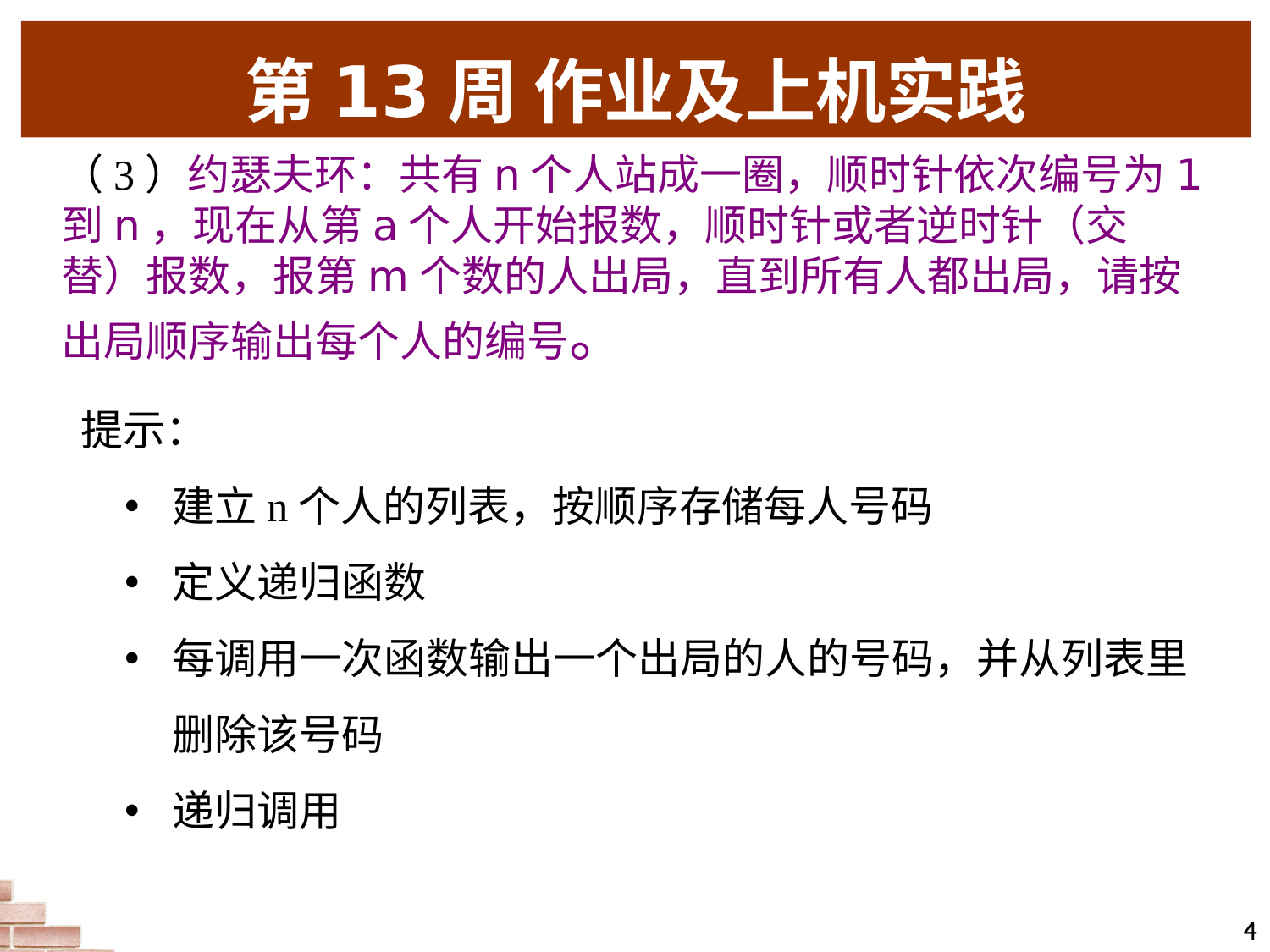

# 第13周 作业及上机实践
（3）约瑟夫环：共有n个人站成一圈，顺时针依次编号为1到n，现在从第a个人开始报数，顺时针或者逆时针（交替）报数，报第m个数的人出局，直到所有人都出局，请按出局顺序输出每个人的编号。
 提示：
建立n个人的列表，按顺序存储每人号码
定义递归函数
每调用一次函数输出一个出局的人的号码，并从列表里删除该号码
递归调用
4